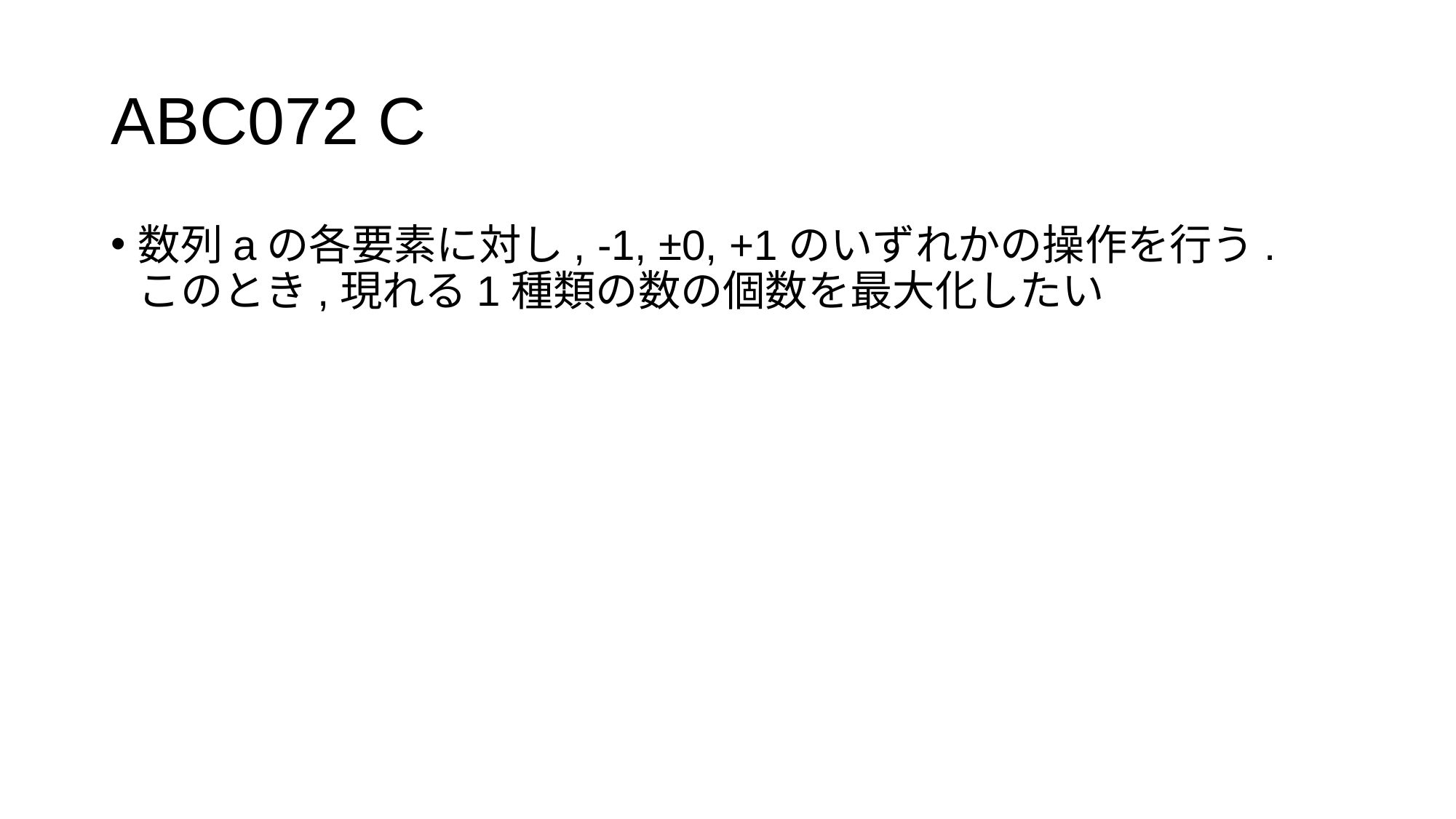

# ABC072 C
数列aの各要素に対し, -1, ±0, +1のいずれかの操作を行う.
このとき,現れる1種類の数の個数を最大化したい